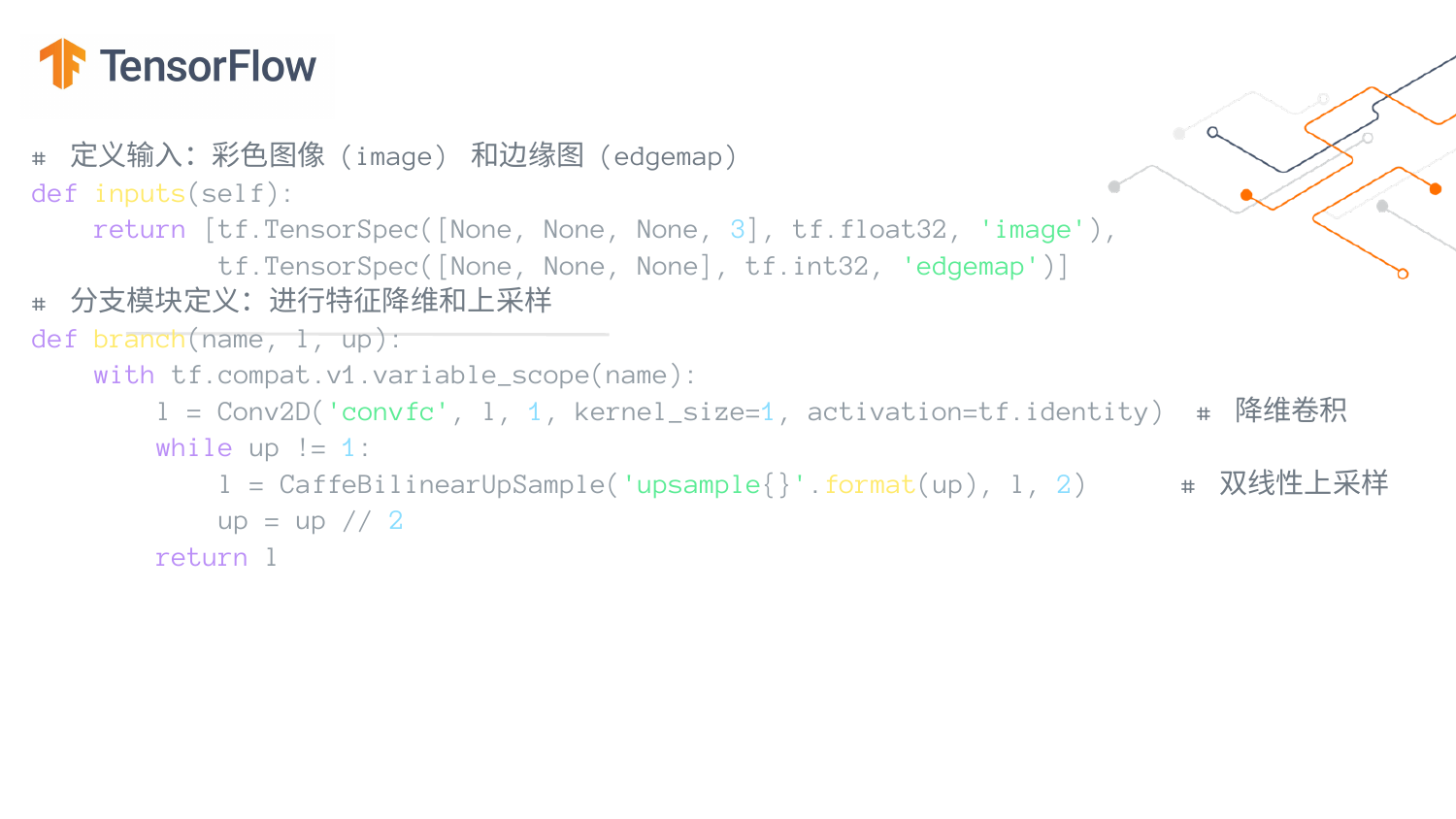

# 定义输入：彩色图像 (image) 和边缘图 (edgemap)
def inputs(self):
    return [tf.TensorSpec([None, None, None, 3], tf.float32, 'image'),
            tf.TensorSpec([None, None, None], tf.int32, 'edgemap')]
# 分支模块定义：进行特征降维和上采样
def branch(name, l, up):
    with tf.compat.v1.variable_scope(name):
        l = Conv2D('convfc', l, 1, kernel_size=1, activation=tf.identity)  # 降维卷积
        while up != 1:
            l = CaffeBilinearUpSample('upsample{}'.format(up), l, 2)      # 双线性上采样
            up = up // 2
        return l